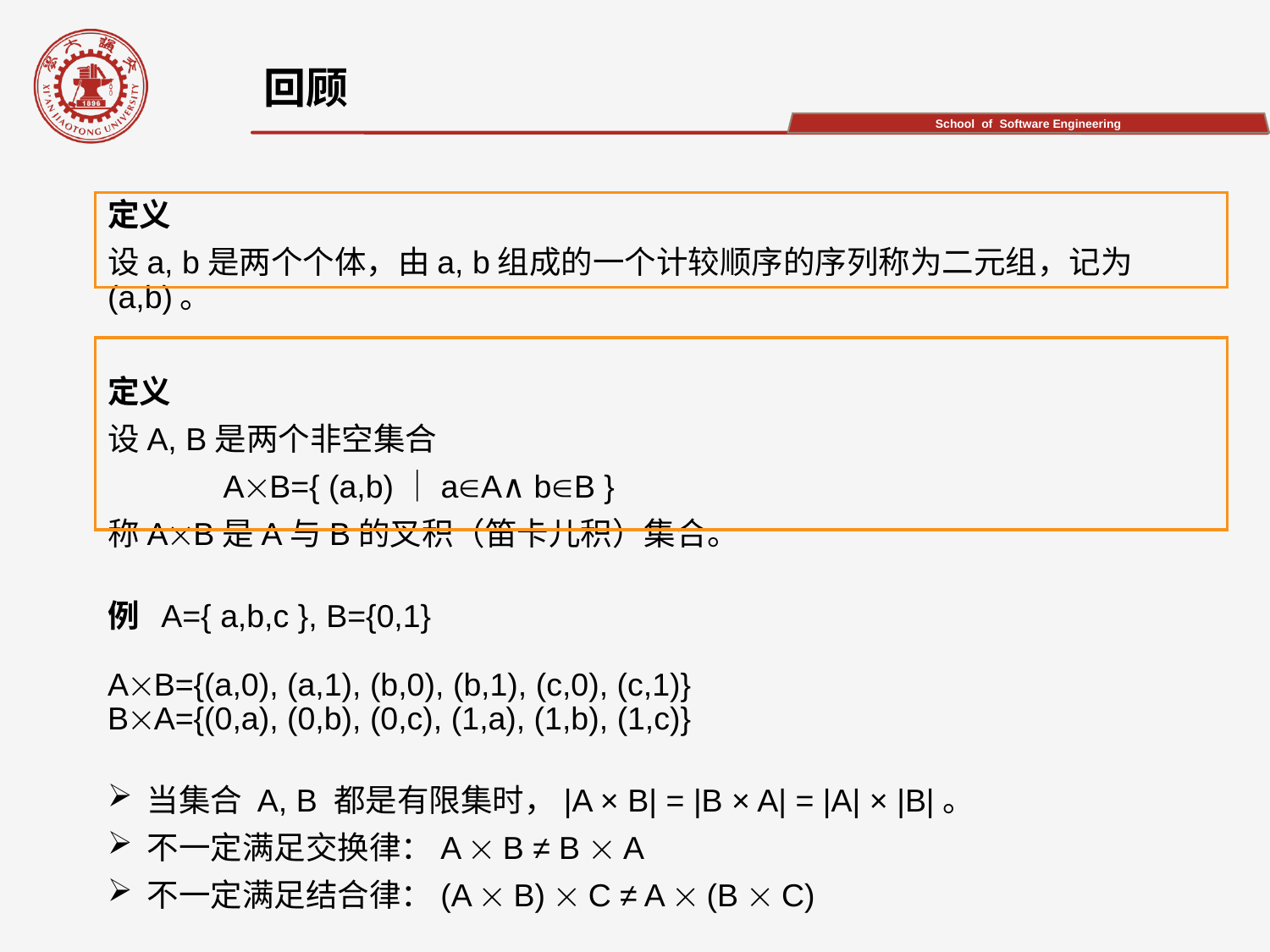

回顾
定义
设a, b是两个个体，由a, b组成的一个计较顺序的序列称为二元组，记为(a,b)。

定义
设A, B是两个非空集合
             A×B={ (a,b)｜a∈A∧b∈B }
称A×B是A与B的叉积（笛卡儿积）集合。

例  A={ a,b,c }, B={0,1}

A×B={(a,0), (a,1), (b,0), (b,1), (c,0), (c,1)}
B×A={(0,a), (0,b), (0,c), (1,a), (1,b), (1,c)}

当集合 A, B 都是有限集时，|A × B| = |B × A| = |A| × |B|。
不一定满足交换律：A × B ≠ B × A
不一定满足结合律：(A × B) × C ≠ A × (B × C)